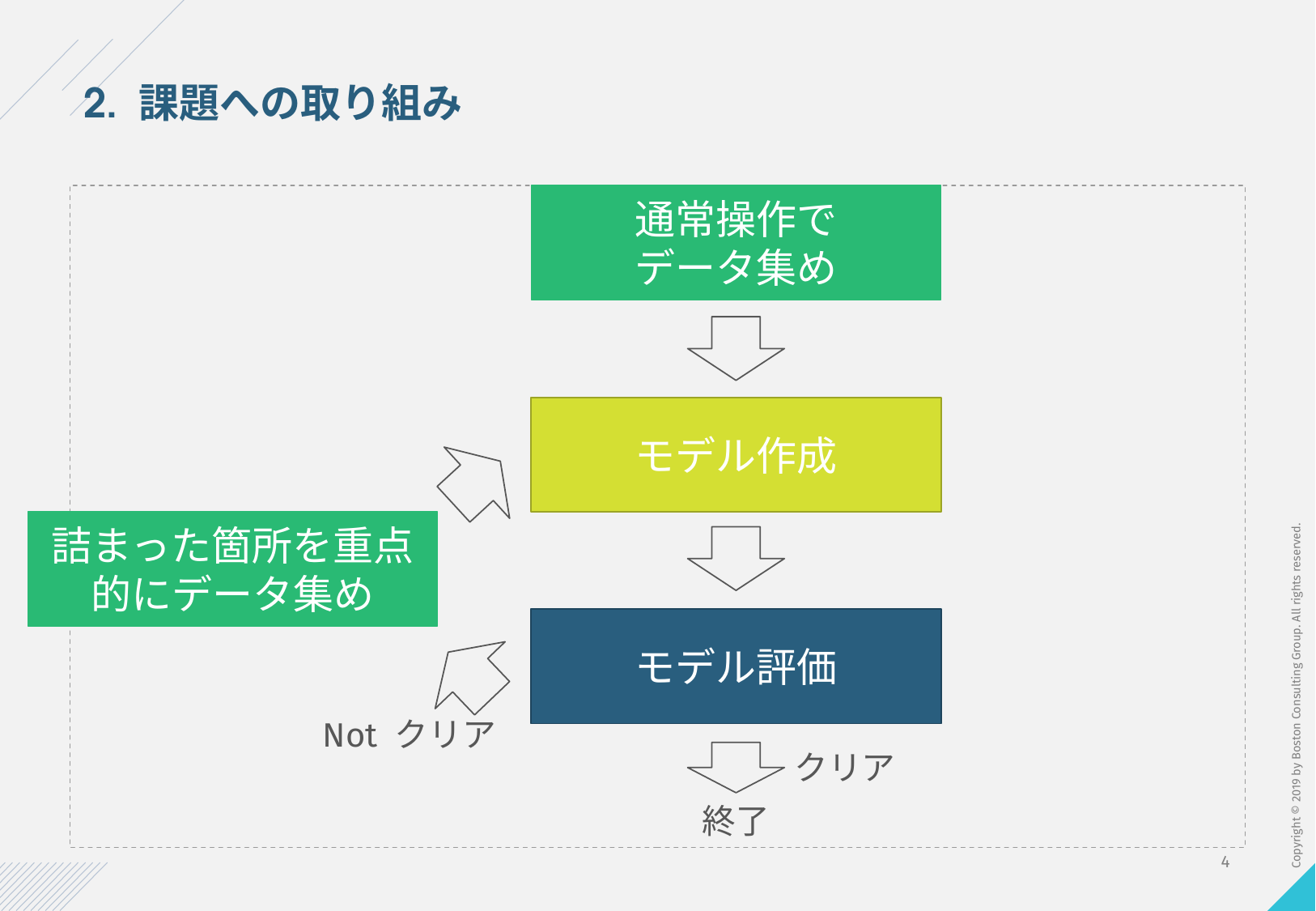

# 2. 課題への取り組み

通常操作で
データ集め

モデル作成

詰まった箇所を重点的にデータ集め

モデル評価

Not クリア
クリア

終了